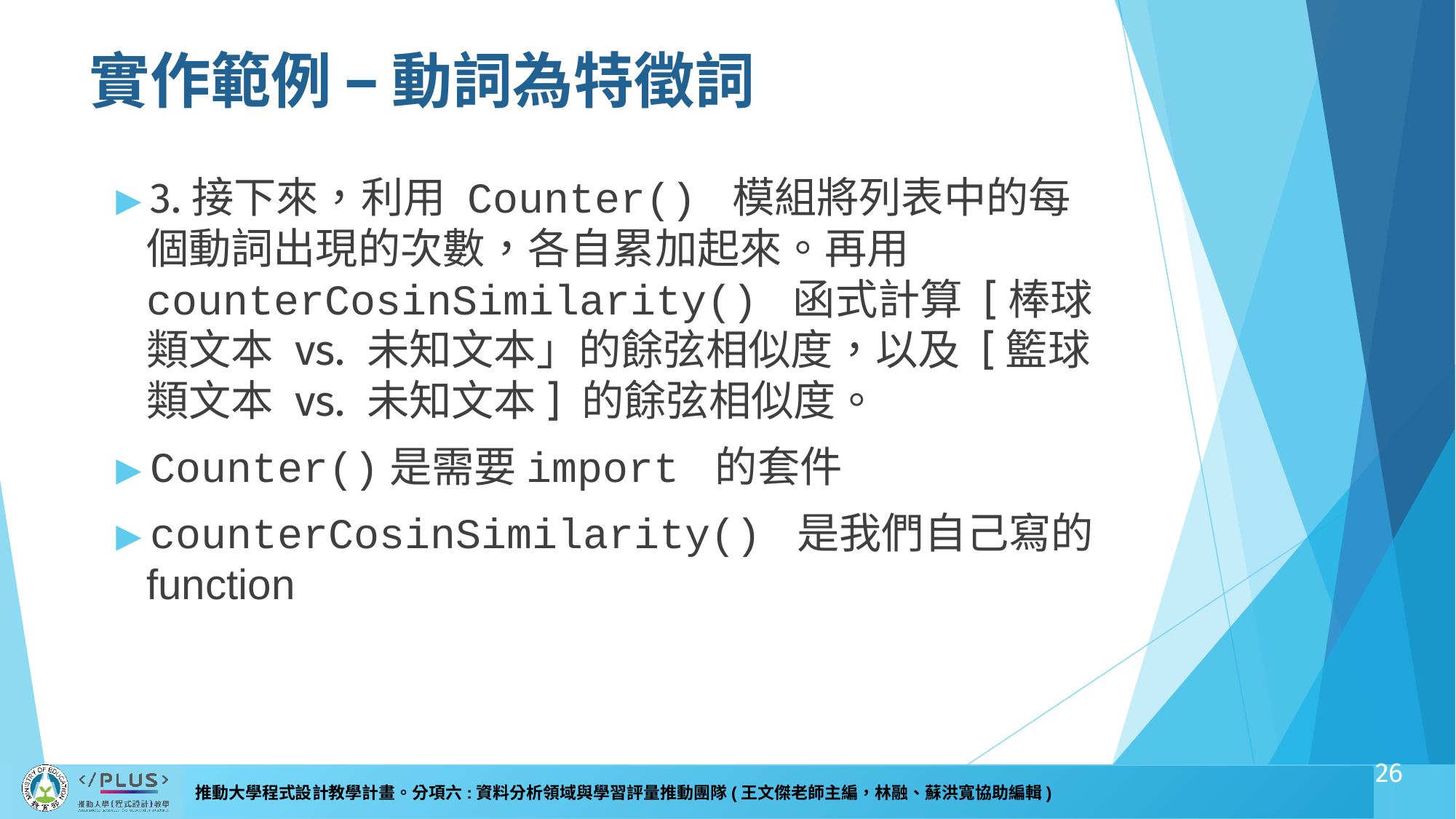

# 實作範例 – 動詞為特徵詞
3.接下來，利用 Counter() 模組將列表中的每個動詞出現的次數，各自累加起來。再用 counterCosinSimilarity() 函式計算 [棒球類文本 vs. 未知文本」的餘弦相似度，以及 [籃球類文本 vs. 未知文本] 的餘弦相似度。
Counter()是需要import 的套件
counterCosinSimilarity() 是我們自己寫的function
26